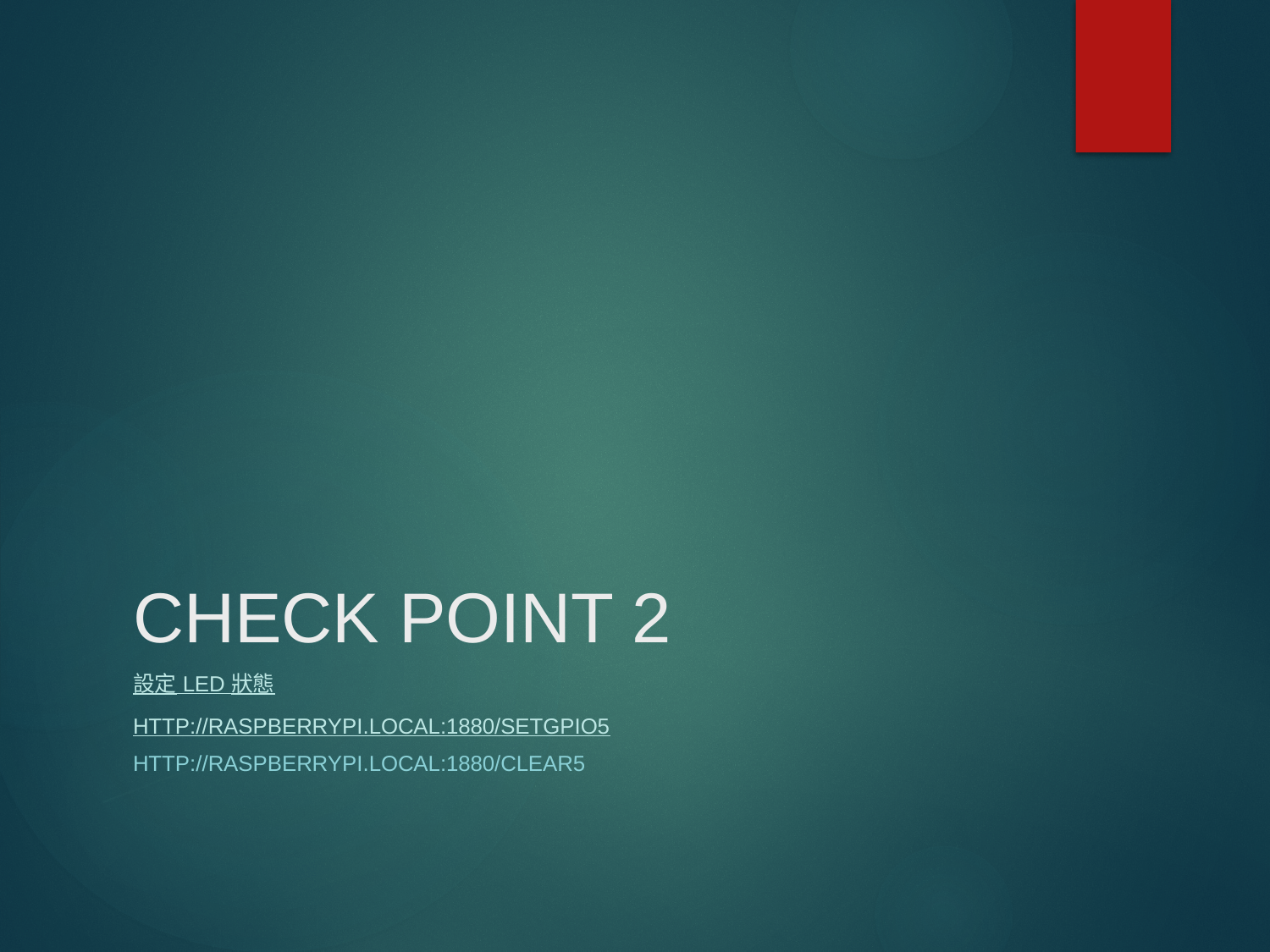

# CHECK POINT 2
設定 LED 狀態
http://raspberrypi.local:1880/setgpio5
http://raspberrypi.local:1880/clear5